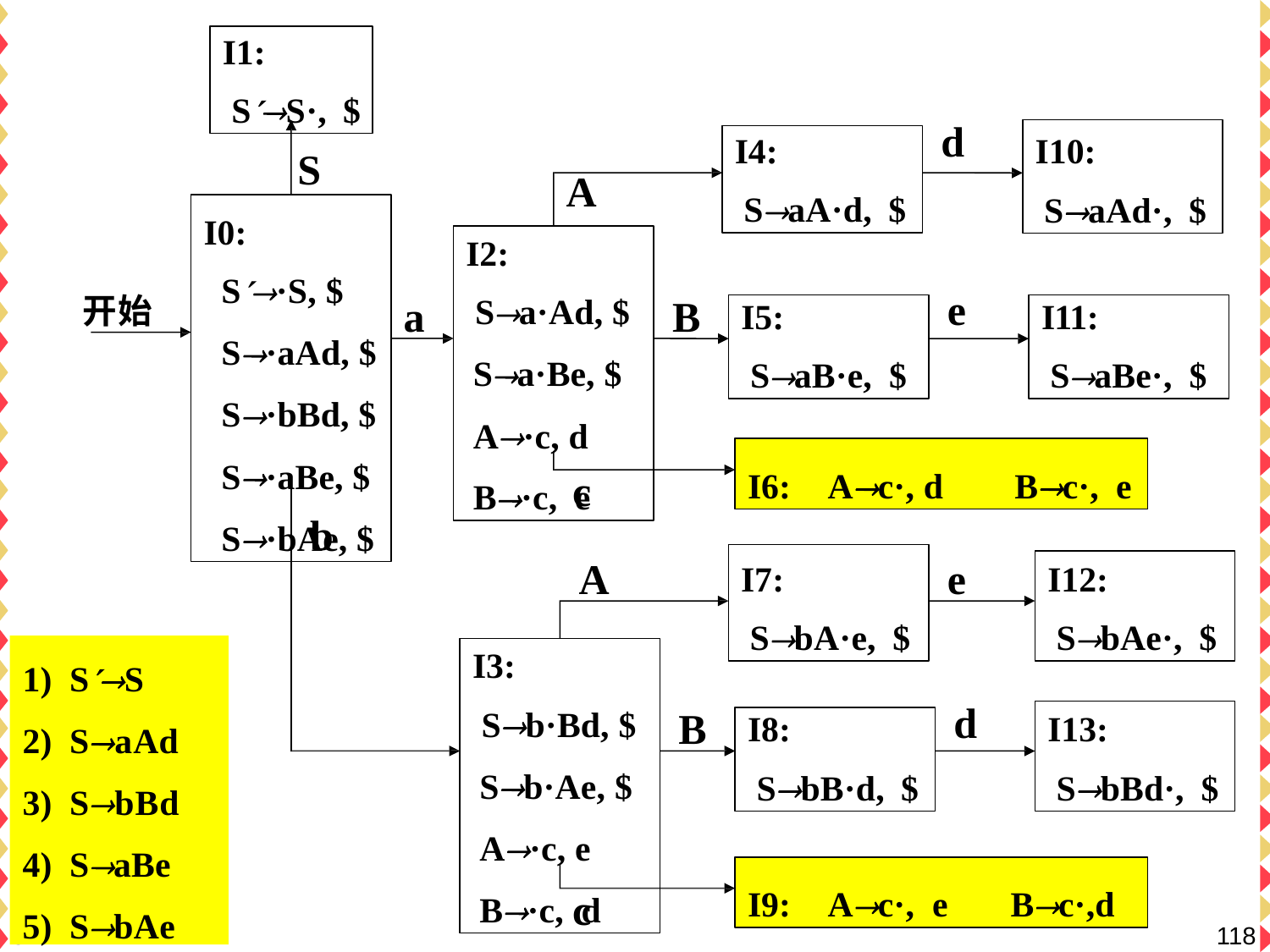

I1:
S′→S·, $
d

I10:
S→aAd·, $
I4:
S→aA·d, $
S
A

I0:
S′→·S, $  S→·aAd, $  S→·bBd, $  S→·aBe, $  S→·bAe, $
I2:
S→a·Ad, $  S→a·Be, $  A→·c, d  B→·c, e
e
开始
a
B
I5:
S→aB·e, $
I11:
S→aBe·, $

I6:	A→c·, d	B→c·, e

c

b
I7:
S→bA·e, $
A
e
I12:
S→bAe·, $

S′→S
S→aAd
S→bBd
S→aBe
S→bAe
A→c
B→c
I3:
S→b·Bd, $  S→b·Ae, $  A→·c, e  B→·c, d
d
B
I13:
S→bBd·, $
I8:
S→bB·d, $

Liang
GE

CQU
I9:	A→c·, e	B→c·,d

c
118